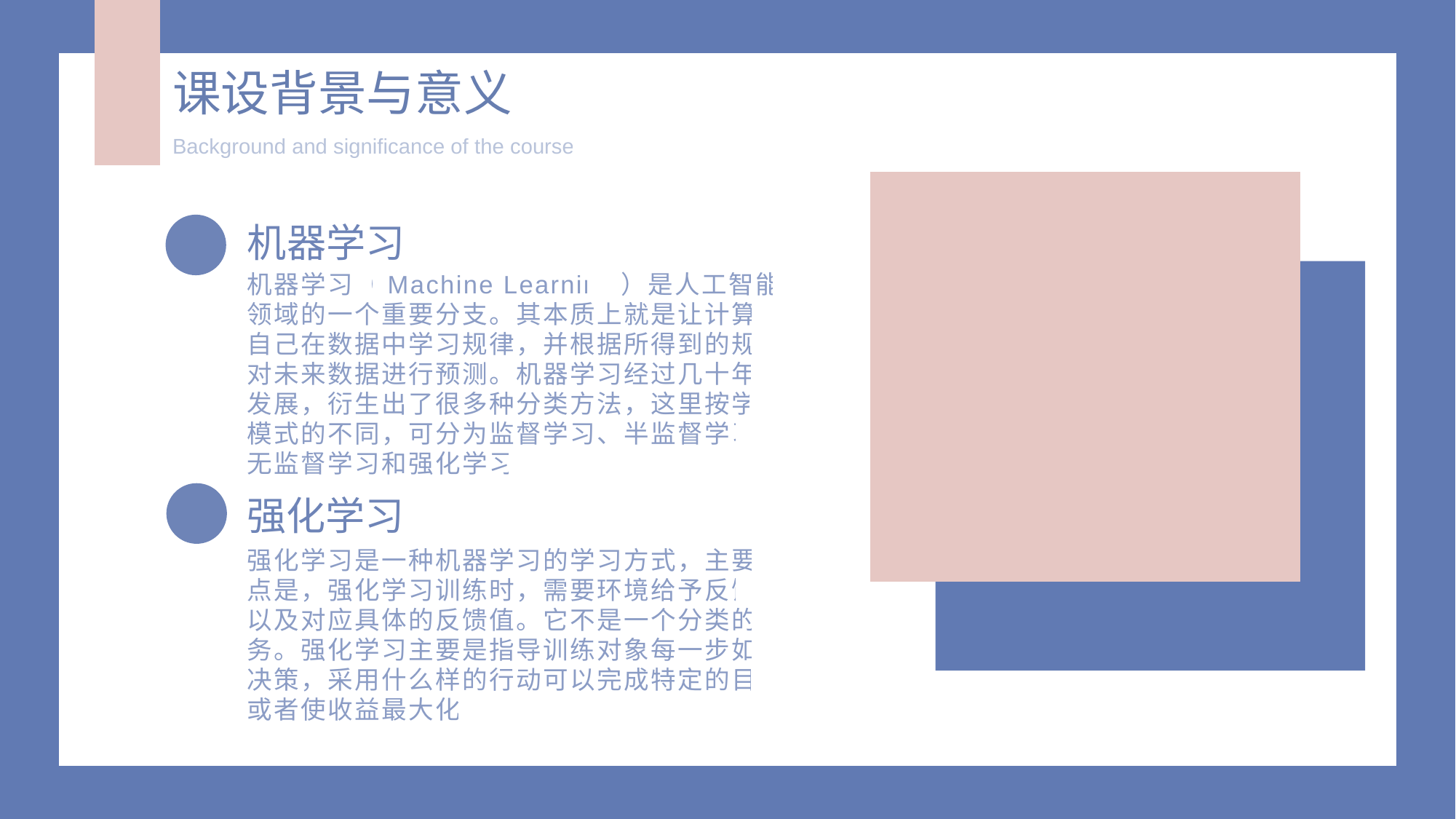

课设背景与意义
Background and significance of the course

机器学习

机器学习（Machine Learning）是人工智能领域的一个重要分支。其本质上就是让计算机自己在数据中学习规律，并根据所得到的规律对未来数据进行预测。机器学习经过几十年的发展，衍生出了很多种分类方法，这里按学习模式的不同，可分为监督学习、半监督学习、无监督学习和强化学习。

强化学习
强化学习是一种机器学习的学习方式，主要特点是，强化学习训练时，需要环境给予反馈，以及对应具体的反馈值。它不是一个分类的任务。强化学习主要是指导训练对象每一步如何决策，采用什么样的行动可以完成特定的目的或者使收益最大化。